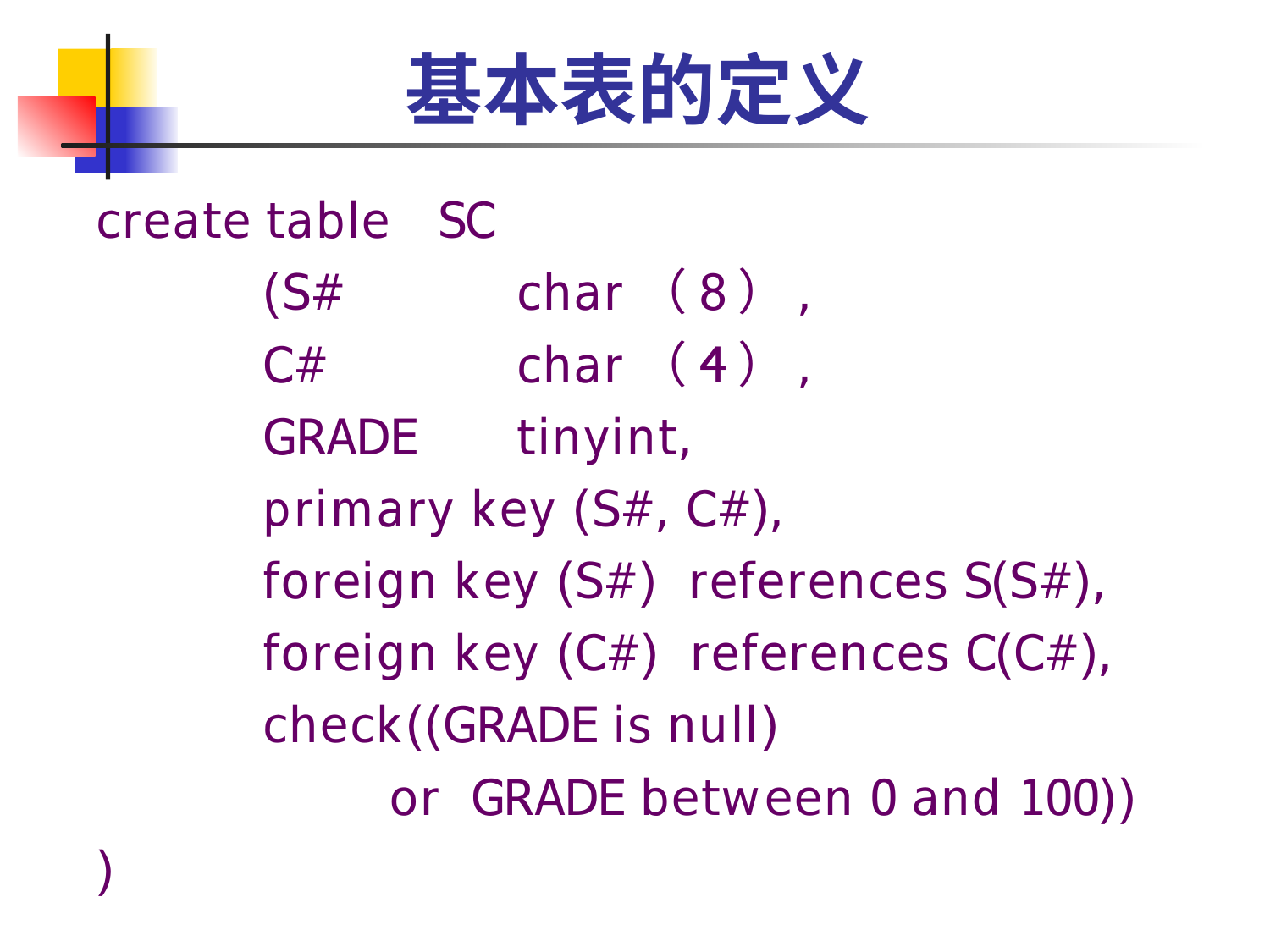

# 基本表的定义
create table   SC
		(S#    	char（8）,
		C#   		char（4）,
		GRADE 	tinyint,
		primary key (S#, C#),
		foreign key (S#)  references S(S#),
		foreign key (C#)  references C(C#),
		check((GRADE is null)
		 	or  GRADE between 0 and 100))
)